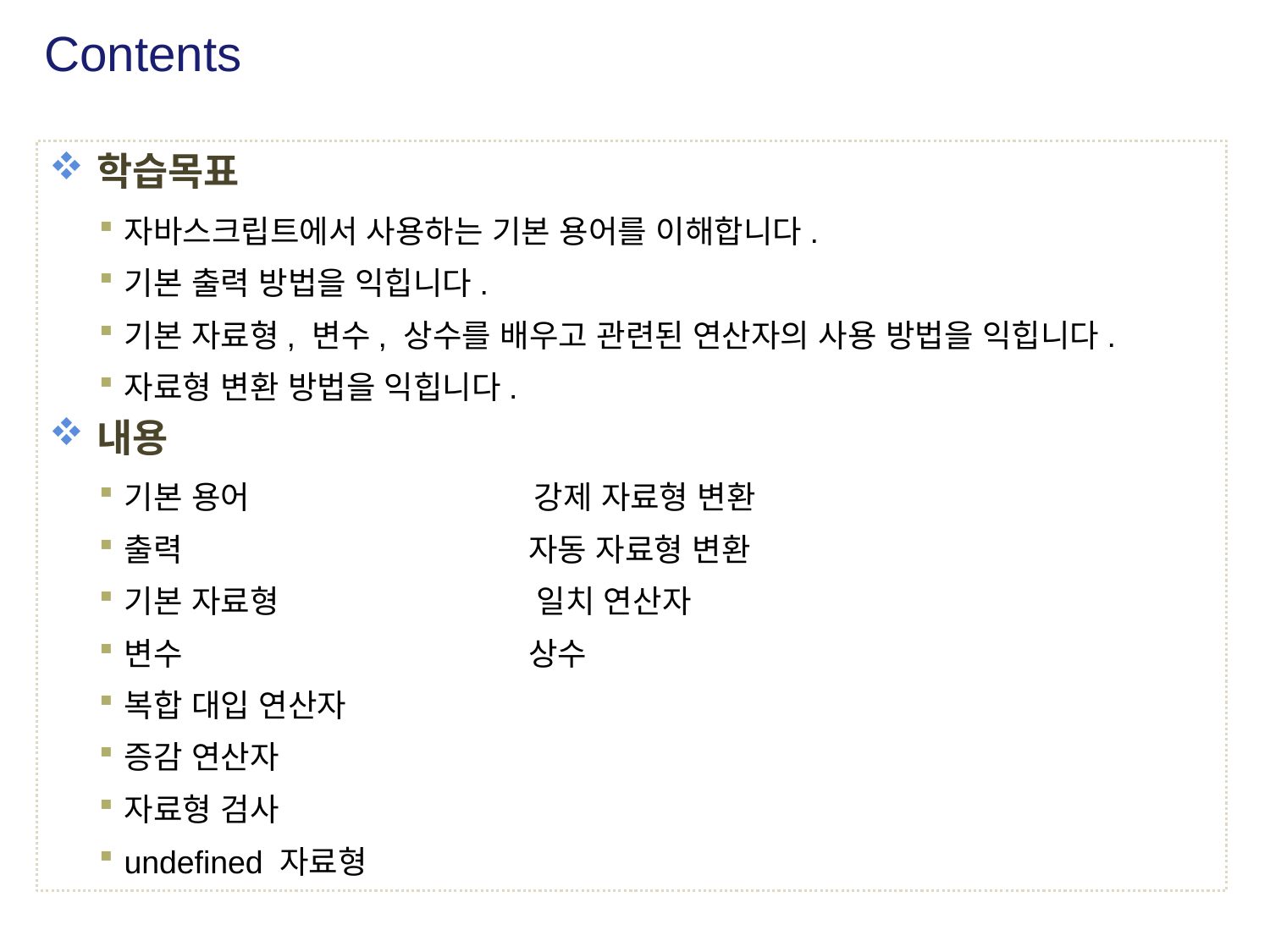

학습목표
자바스크립트에서 사용하는 기본 용어를 이해합니다.
기본 출력 방법을 익힙니다.
기본 자료형, 변수, 상수를 배우고 관련된 연산자의 사용 방법을 익힙니다.
자료형 변환 방법을 익힙니다.
내용
기본 용어                                강제 자료형 변환
출력                                       자동 자료형 변환
기본 자료형                             일치 연산자
변수                                       상수
복합 대입 연산자
증감 연산자
자료형 검사
undefined 자료형